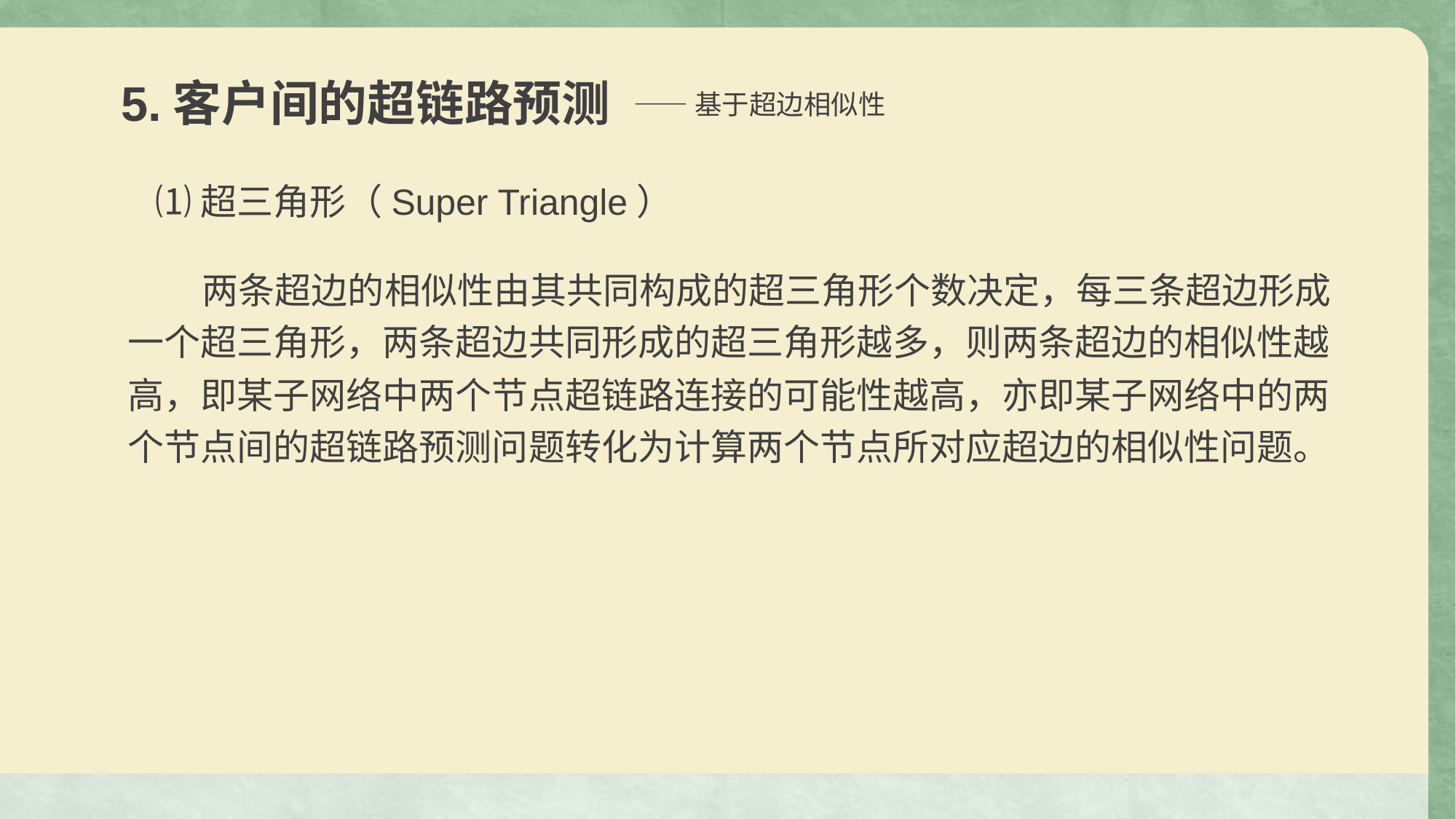

5.客户间的超链路预测
——基于超边相似性
⑴超三角形（Super Triangle）
        两条超边的相似性由其共同构成的超三角形个数决定，每三条超边形成

一个超三角形，两条超边共同形成的超三角形越多，则两条超边的相似性越

高，即某子网络中两个节点超链路连接的可能性越高，亦即某子网络中的两

个节点间的超链路预测问题转化为计算两个节点所对应超边的相似性问题。